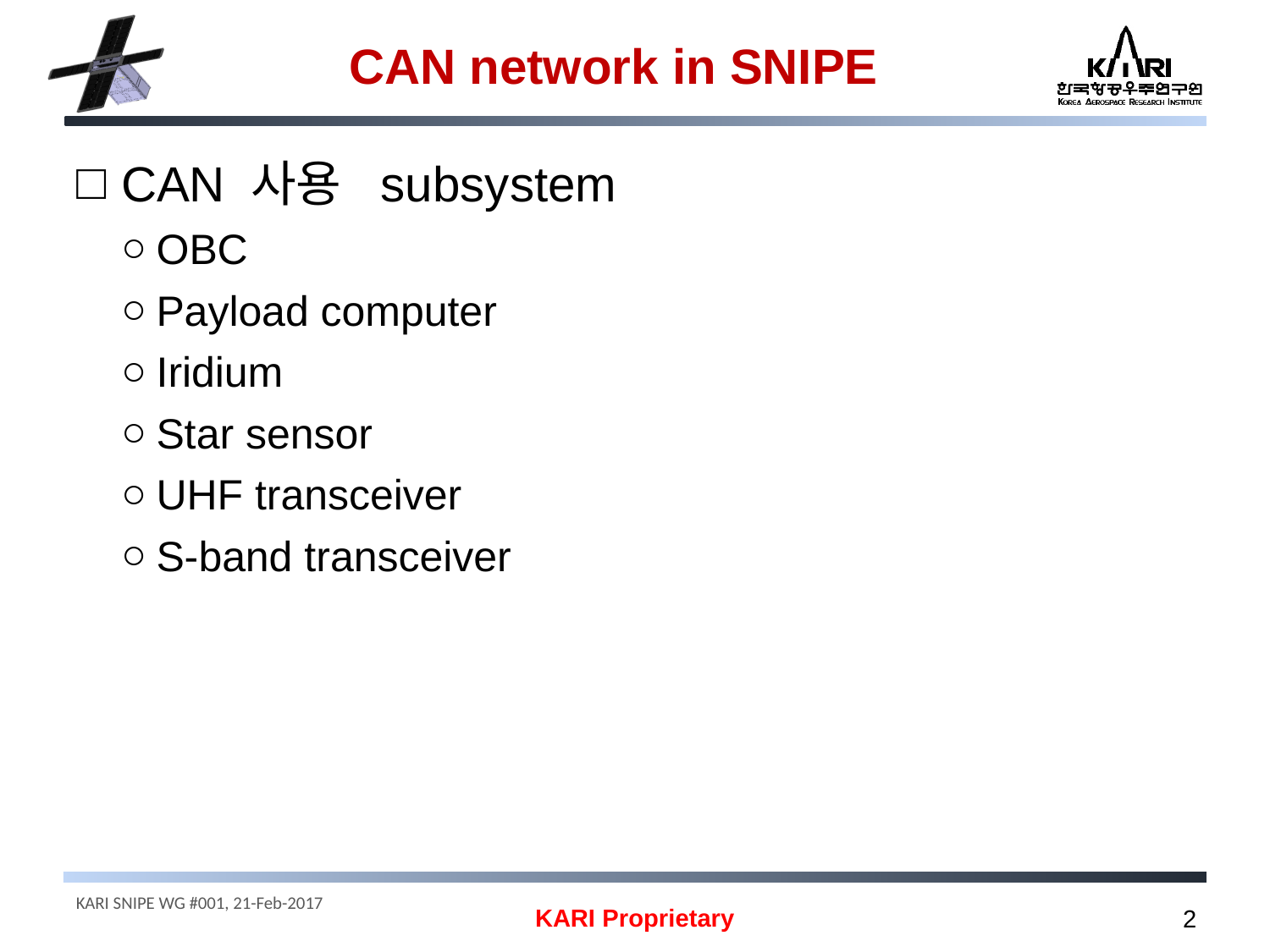

# CAN network in SNIPE
CAN 사용  subsystem
OBC
Payload computer
Iridium
Star sensor
UHF transceiver
S-band transceiver
KARI Proprietary
2